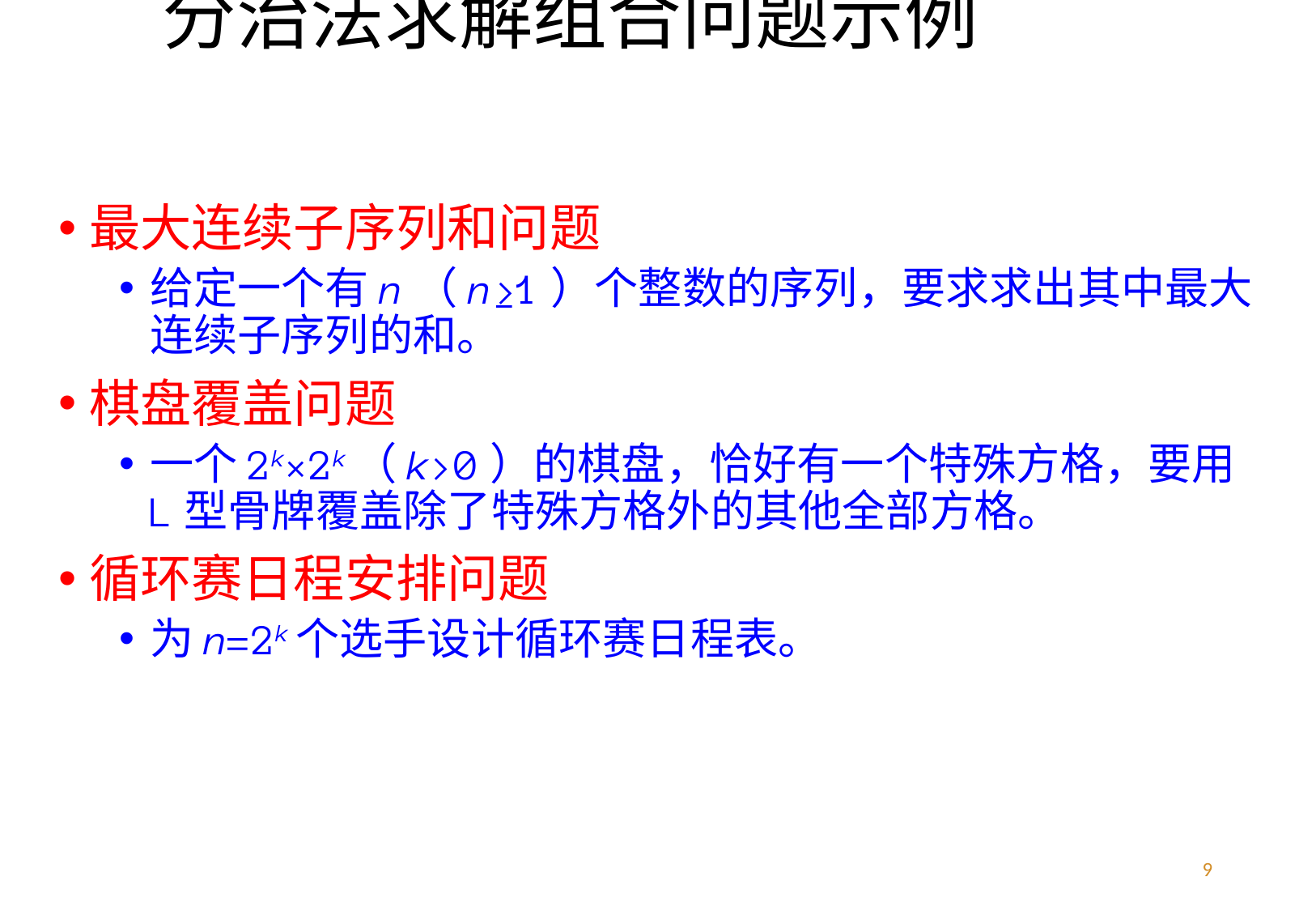

# 分治法求解组合问题示例
最大连续子序列和问题
给定一个有n（n≥1）个整数的序列，要求求出其中最大连续子序列的和。
棋盘覆盖问题
一个2k×2k（k>0）的棋盘，恰好有一个特殊方格，要用L型骨牌覆盖除了特殊方格外的其他全部方格。
循环赛日程安排问题
为n=2k个选手设计循环赛日程表。
9